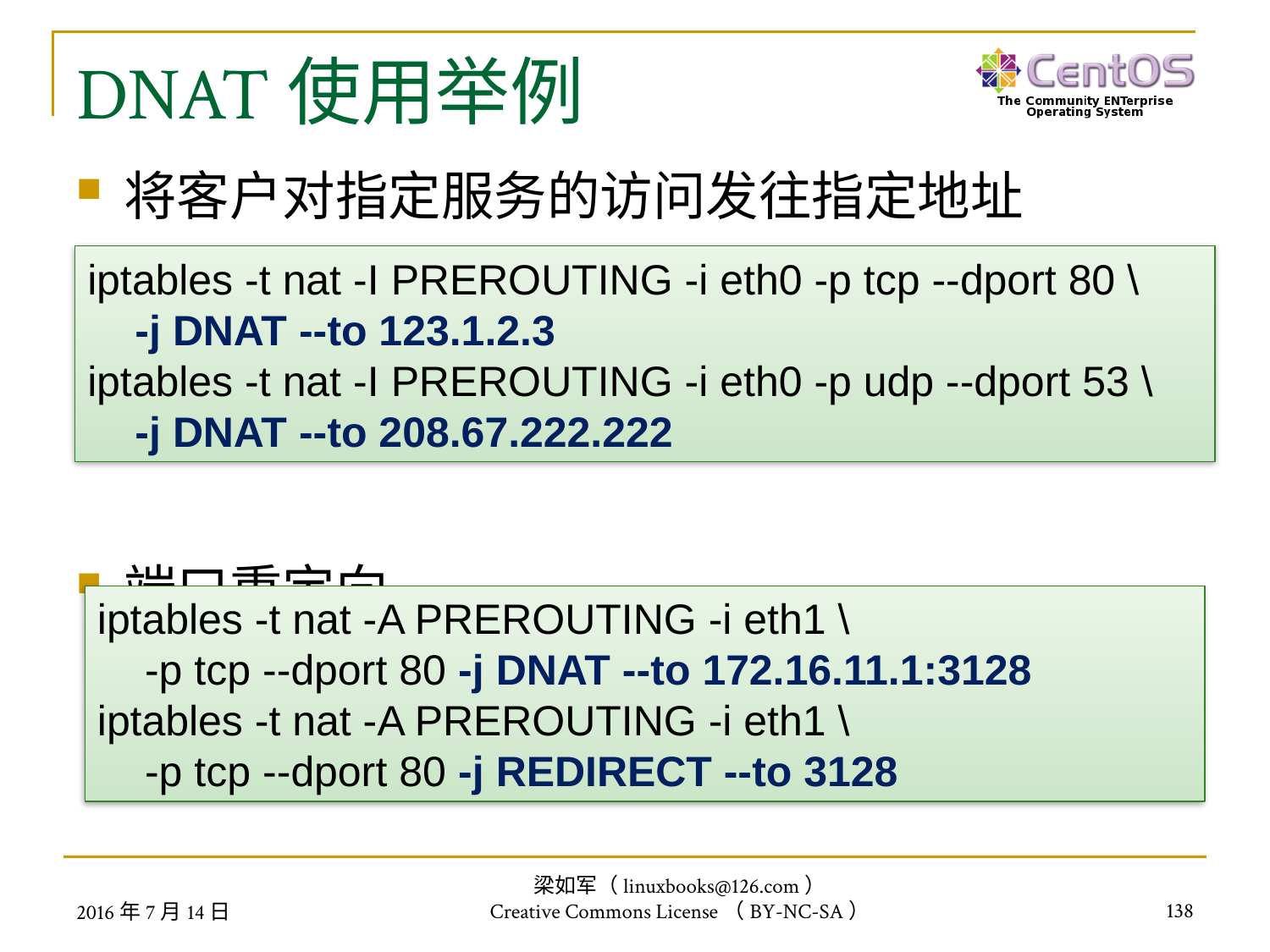

# DNAT使用举例
将客户对指定服务的访问发往指定地址

端口重定向
iptables -t nat -I PREROUTING -i eth0 -p tcp --dport 80 \
    -j DNAT --to 123.1.2.3
iptables -t nat -I PREROUTING -i eth0 -p udp --dport 53 \
    -j DNAT --to 208.67.222.222
iptables -t nat -A PREROUTING -i eth1 \
    -p tcp --dport 80 -j DNAT --to 172.16.11.1:3128
iptables -t nat -A PREROUTING -i eth1 \
    -p tcp --dport 80 -j REDIRECT --to 3128
梁如军（linuxbooks@126.com）
Creative Commons License（BY-NC-SA）
2016年7月14日
138